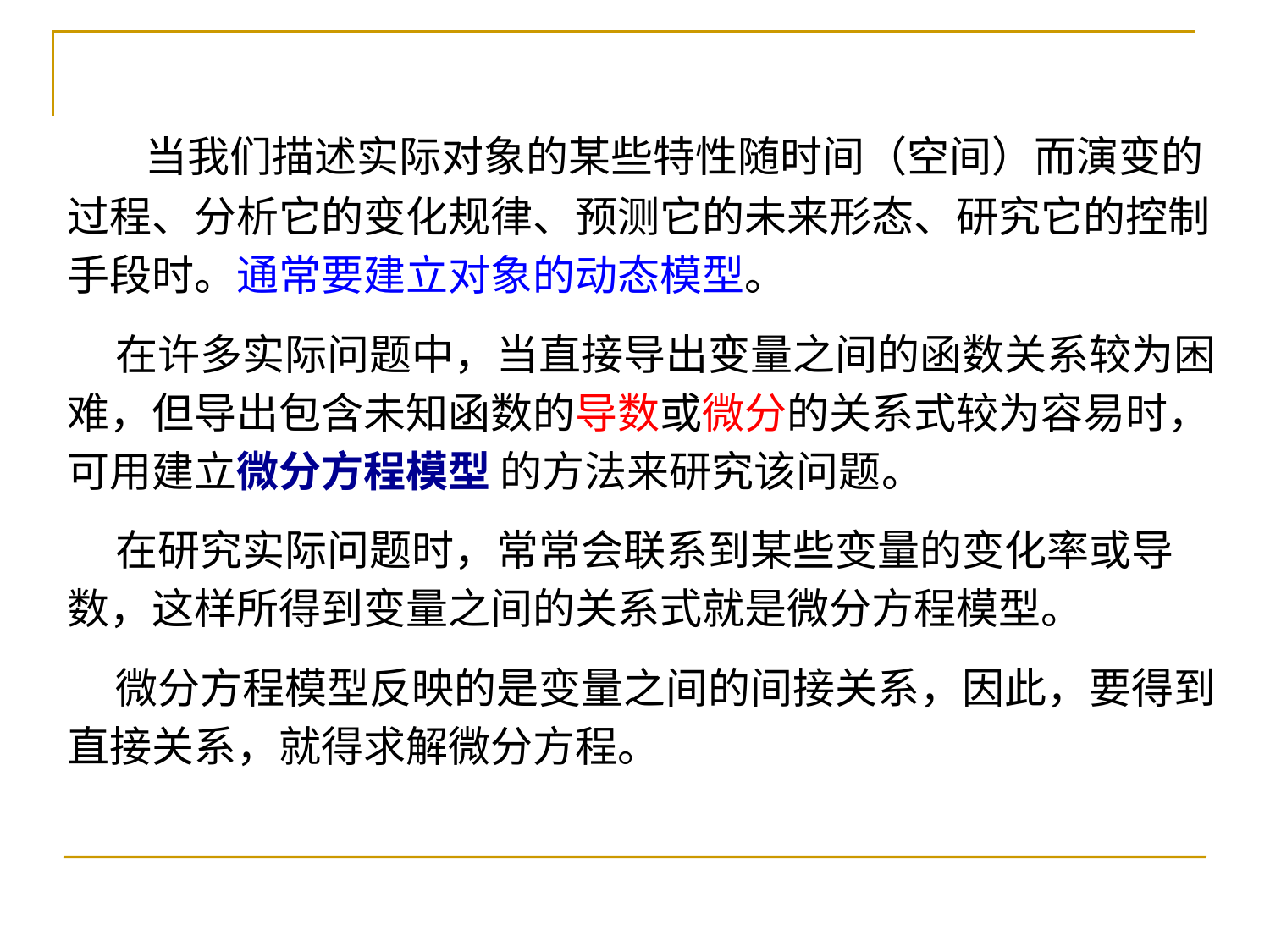

当我们描述实际对象的某些特性随时间（空间）而演变的过程、分析它的变化规律、预测它的未来形态、研究它的控制手段时。通常要建立对象的动态模型。
    在许多实际问题中，当直接导出变量之间的函数关系较为困难，但导出包含未知函数的导数或微分的关系式较为容易时，可用建立微分方程模型 的方法来研究该问题。
    在研究实际问题时，常常会联系到某些变量的变化率或导数，这样所得到变量之间的关系式就是微分方程模型。
    微分方程模型反映的是变量之间的间接关系，因此，要得到直接关系，就得求解微分方程。